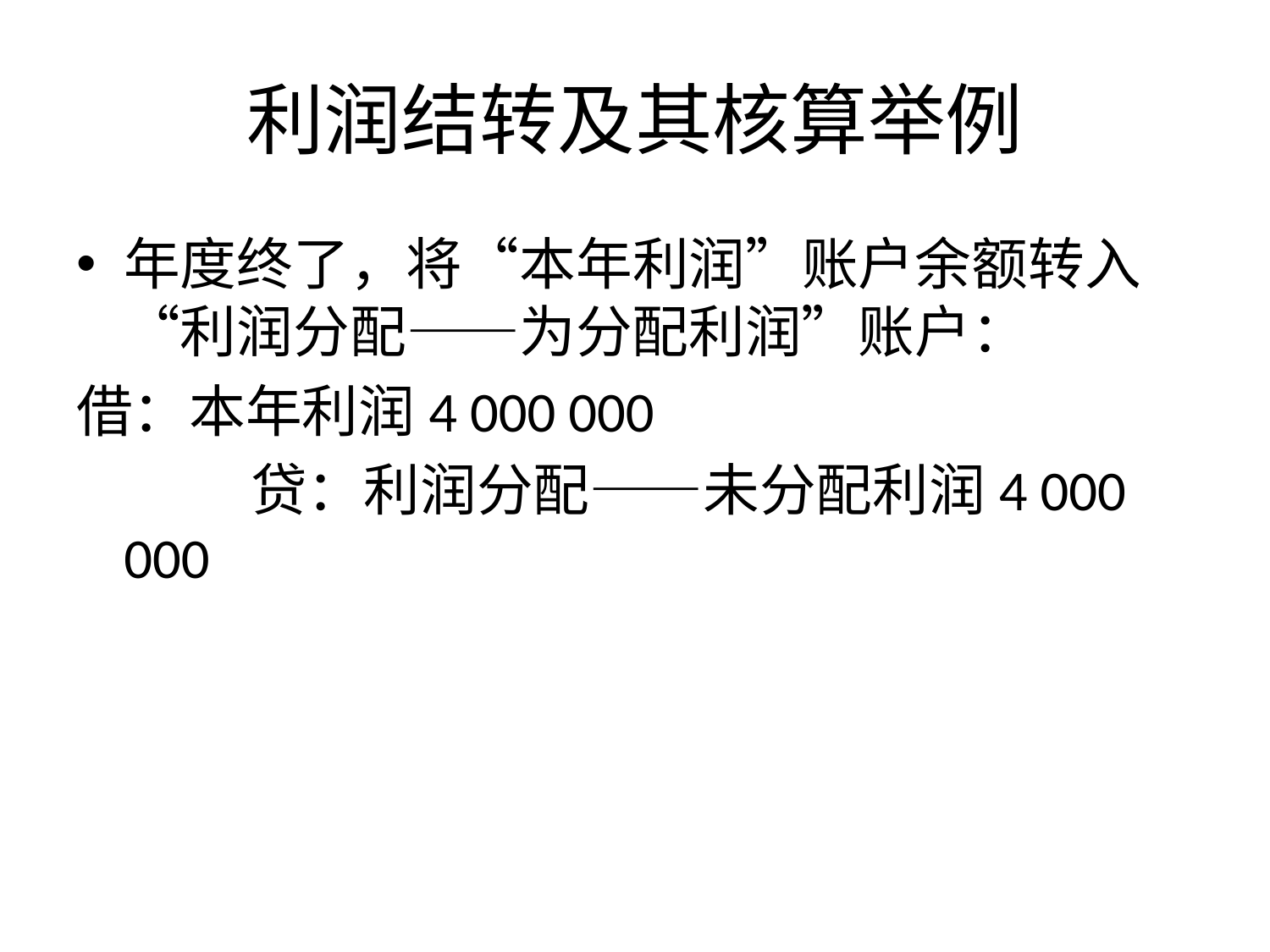

# 利润结转及其核算举例
年度终了，将“本年利润”账户余额转入“利润分配——为分配利润”账户：
借：本年利润4 000 000
		贷：利润分配——未分配利润4 000 000